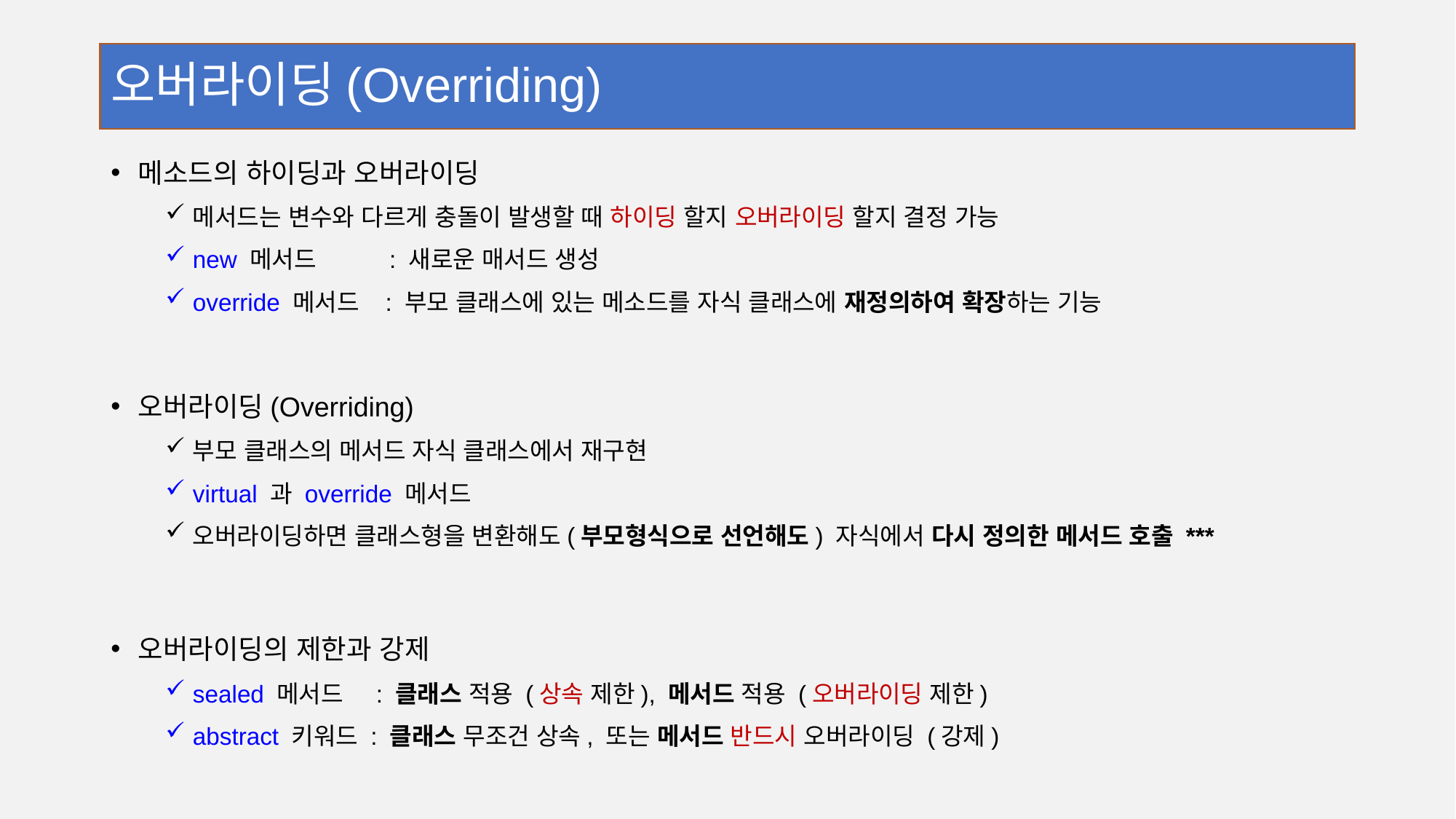

# 오버라이딩(Overriding)
메소드의 하이딩과 오버라이딩
메서드는 변수와 다르게 충돌이 발생할 때 하이딩 할지 오버라이딩 할지 결정 가능
new 메서드          : 새로운 매서드 생성
override 메서드   : 부모 클래스에 있는 메소드를 자식 클래스에 재정의하여 확장하는 기능

오버라이딩(Overriding)
부모 클래스의 메서드 자식 클래스에서 재구현
virtual 과 override 메서드
오버라이딩하면 클래스형을 변환해도(부모형식으로 선언해도) 자식에서 다시 정의한 메서드 호출 ***

오버라이딩의 제한과 강제
sealed 메서드    : 클래스 적용 (상속 제한), 메서드 적용 (오버라이딩 제한)
abstract 키워드 : 클래스 무조건 상속, 또는 메서드 반드시 오버라이딩 (강제)